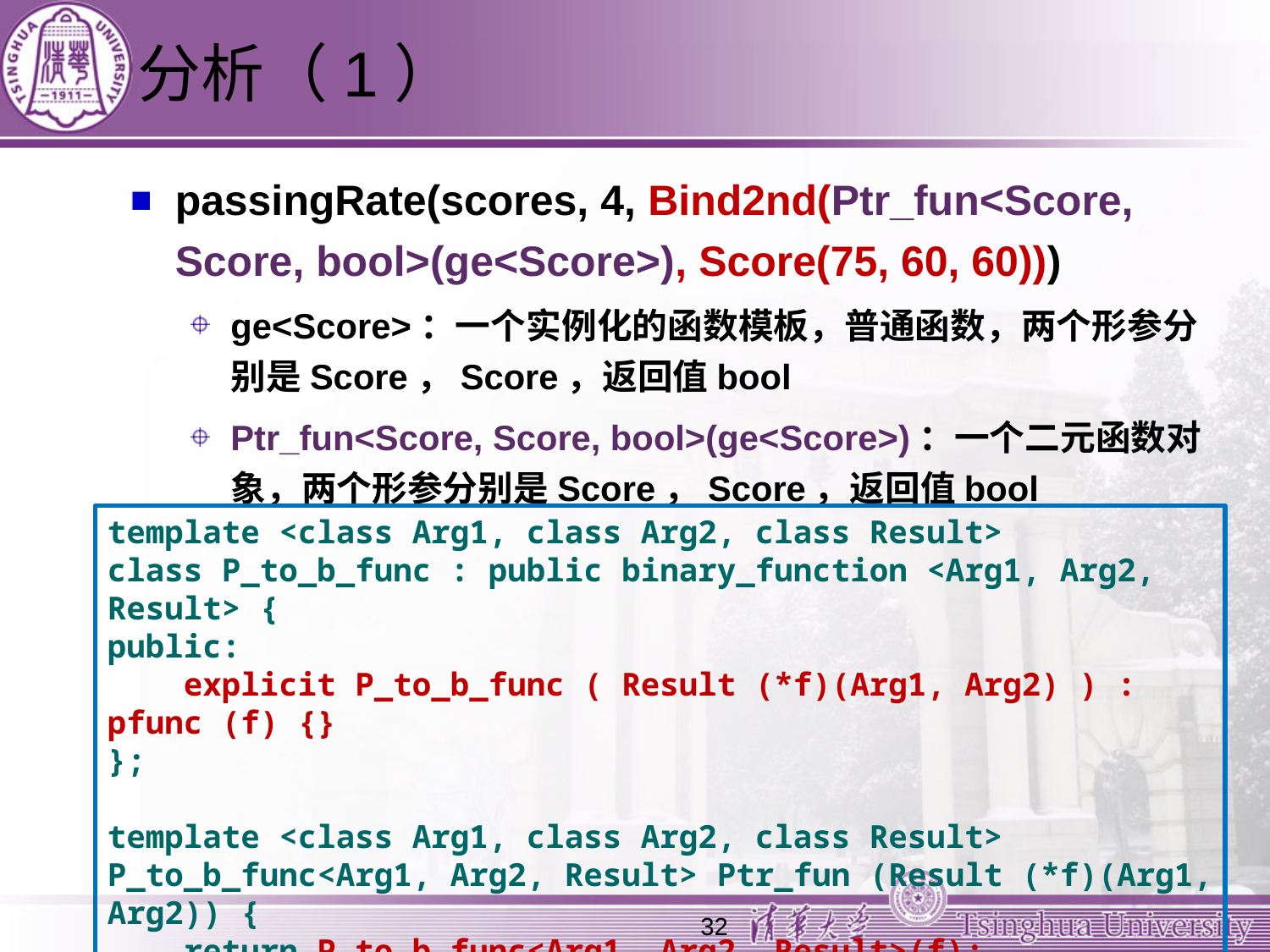

# 分析（1）
passingRate(scores, 4, Bind2nd(Ptr_fun<Score, Score, bool>(ge<Score>), Score(75, 60, 60)))
ge<Score>：一个实例化的函数模板，普通函数，两个形参分别是Score，Score，返回值bool
Ptr_fun<Score, Score, bool>(ge<Score>)：一个二元函数对象，两个形参分别是Score，Score，返回值bool
template <class Arg1, class Arg2, class Result>
class P_to_b_func : public binary_function <Arg1, Arg2, Result> {
public:
    explicit P_to_b_func ( Result (*f)(Arg1, Arg2) ) : pfunc (f) {}
};

template <class Arg1, class Arg2, class Result>
P_to_b_func<Arg1, Arg2, Result> Ptr_fun (Result (*f)(Arg1, Arg2)) {
    return P_to_b_func<Arg1, Arg2, Result>(f);
}
32